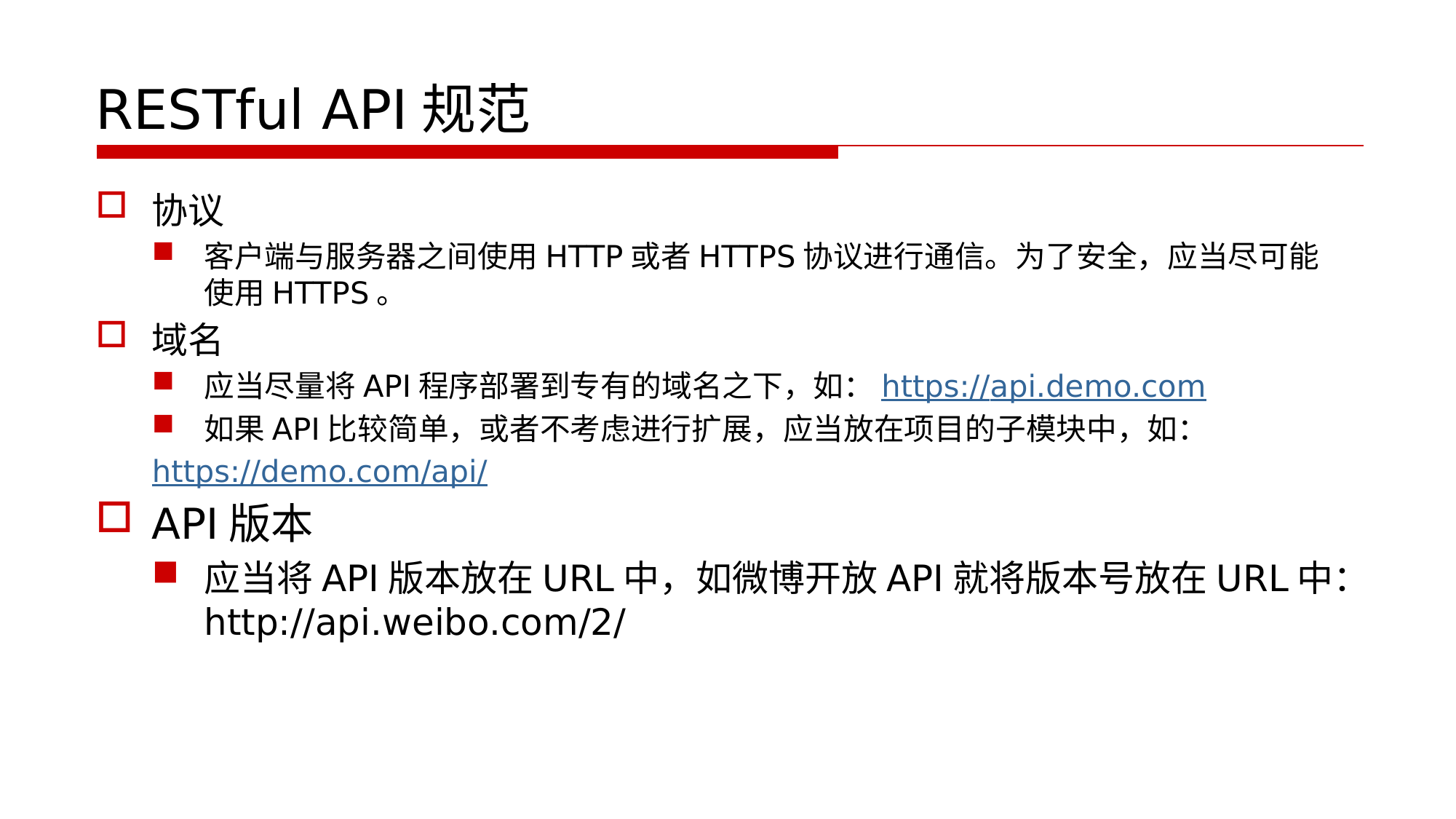

# RESTful API规范
协议
客户端与服务器之间使用HTTP或者HTTPS协议进行通信。为了安全，应当尽可能使用HTTPS。
域名
应当尽量将API程序部署到专有的域名之下，如：https://api.demo.com
如果API比较简单，或者不考虑进行扩展，应当放在项目的子模块中，如：
https://demo.com/api/
API版本
应当将API版本放在URL中，如微博开放API就将版本号放在URL中：http://api.weibo.com/2/